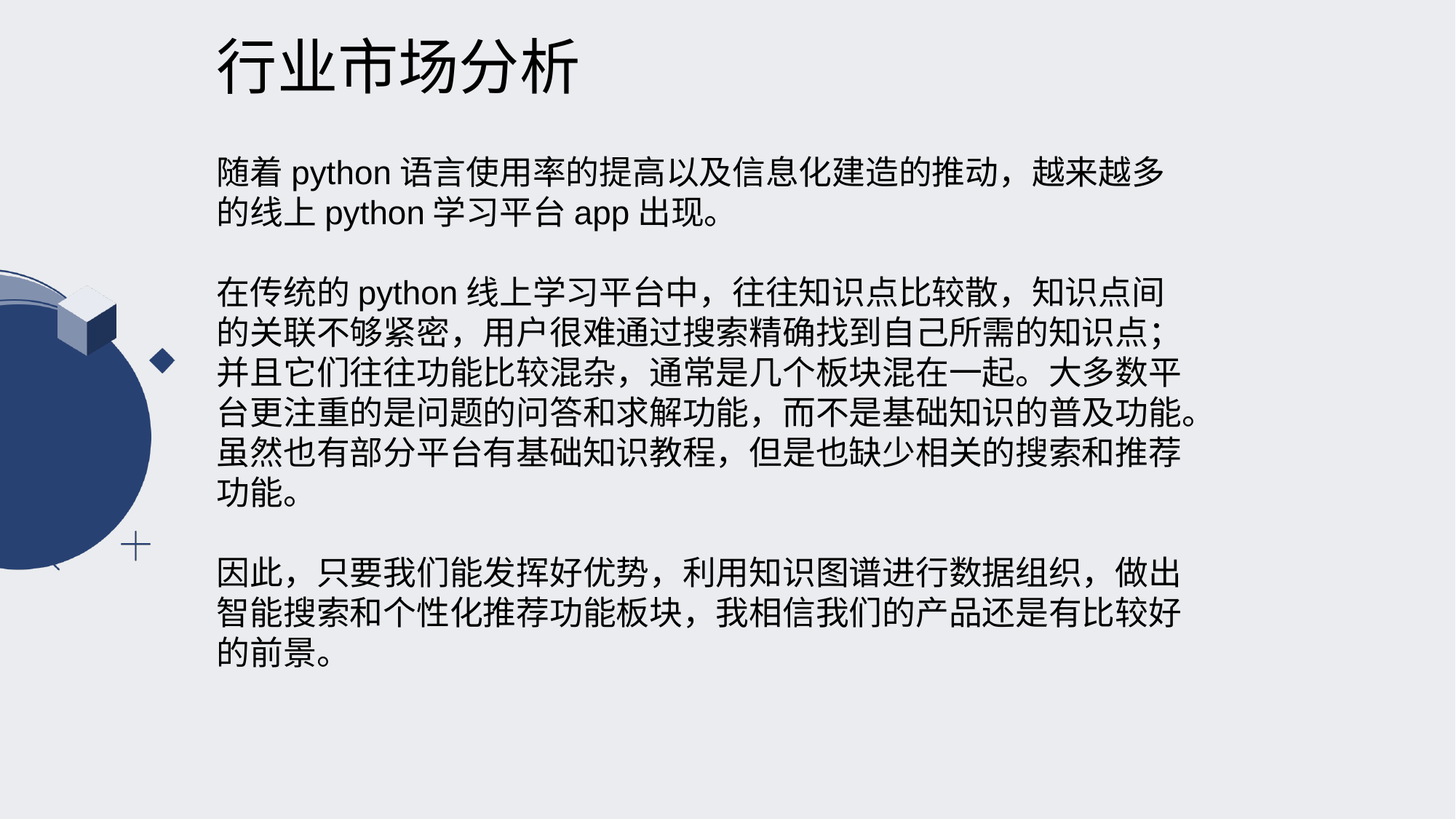

行业市场分析
随着python语言使用率的提高以及信息化建造的推动，越来越多的线上python学习平台app出现。

在传统的python线上学习平台中，往往知识点比较散，知识点间的关联不够紧密，用户很难通过搜索精确找到自己所需的知识点；并且它们往往功能比较混杂，通常是几个板块混在一起。大多数平台更注重的是问题的问答和求解功能，而不是基础知识的普及功能。虽然也有部分平台有基础知识教程，但是也缺少相关的搜索和推荐功能。

因此，只要我们能发挥好优势，利用知识图谱进行数据组织，做出智能搜索和个性化推荐功能板块，我相信我们的产品还是有比较好的前景。